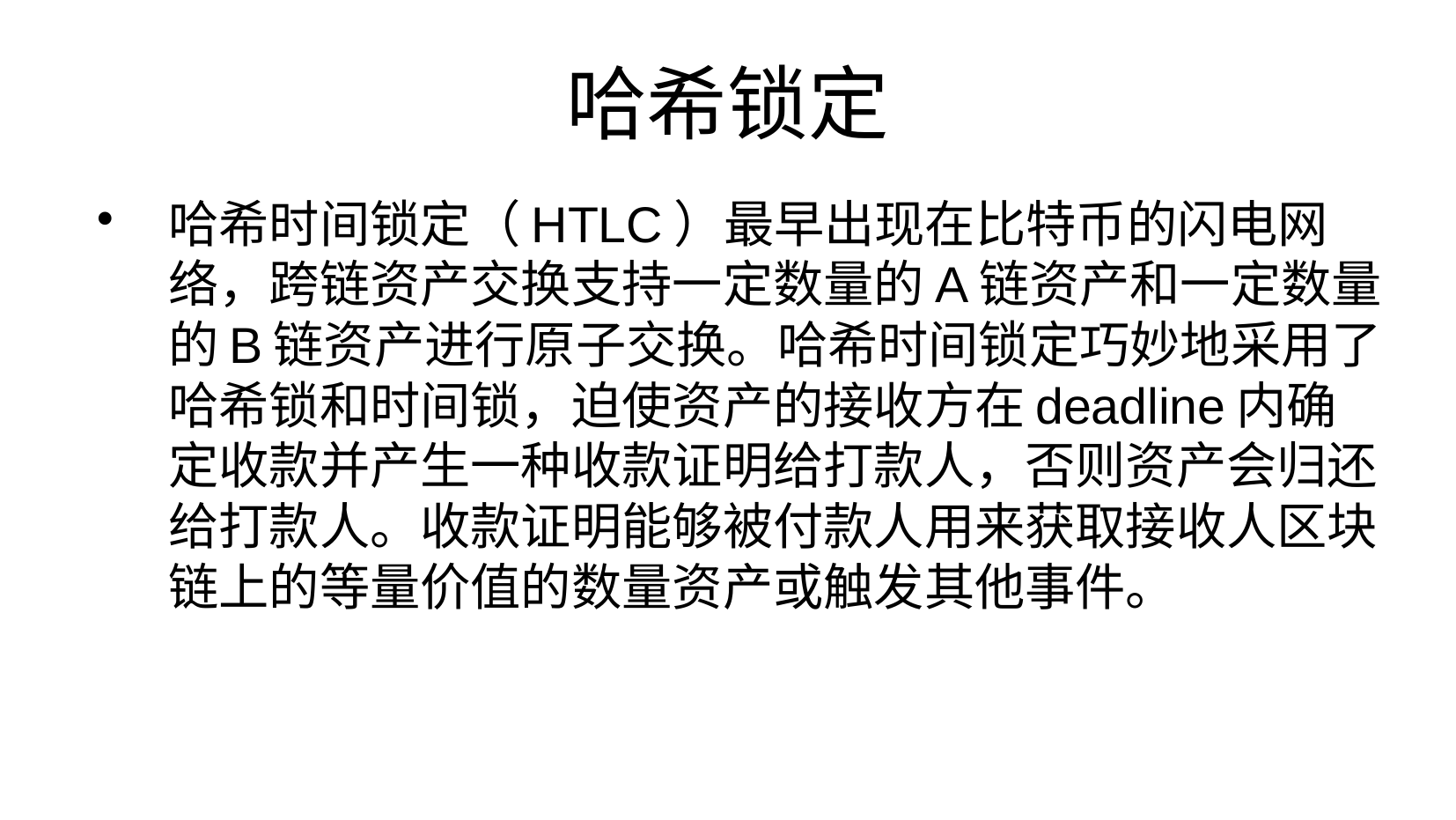

哈希锁定
哈希时间锁定（HTLC）最早出现在比特币的闪电网络，跨链资产交换支持一定数量的A链资产和一定数量的B链资产进行原子交换。哈希时间锁定巧妙地采用了哈希锁和时间锁，迫使资产的接收方在deadline内确定收款并产生一种收款证明给打款人，否则资产会归还给打款人。收款证明能够被付款人用来获取接收人区块链上的等量价值的数量资产或触发其他事件。